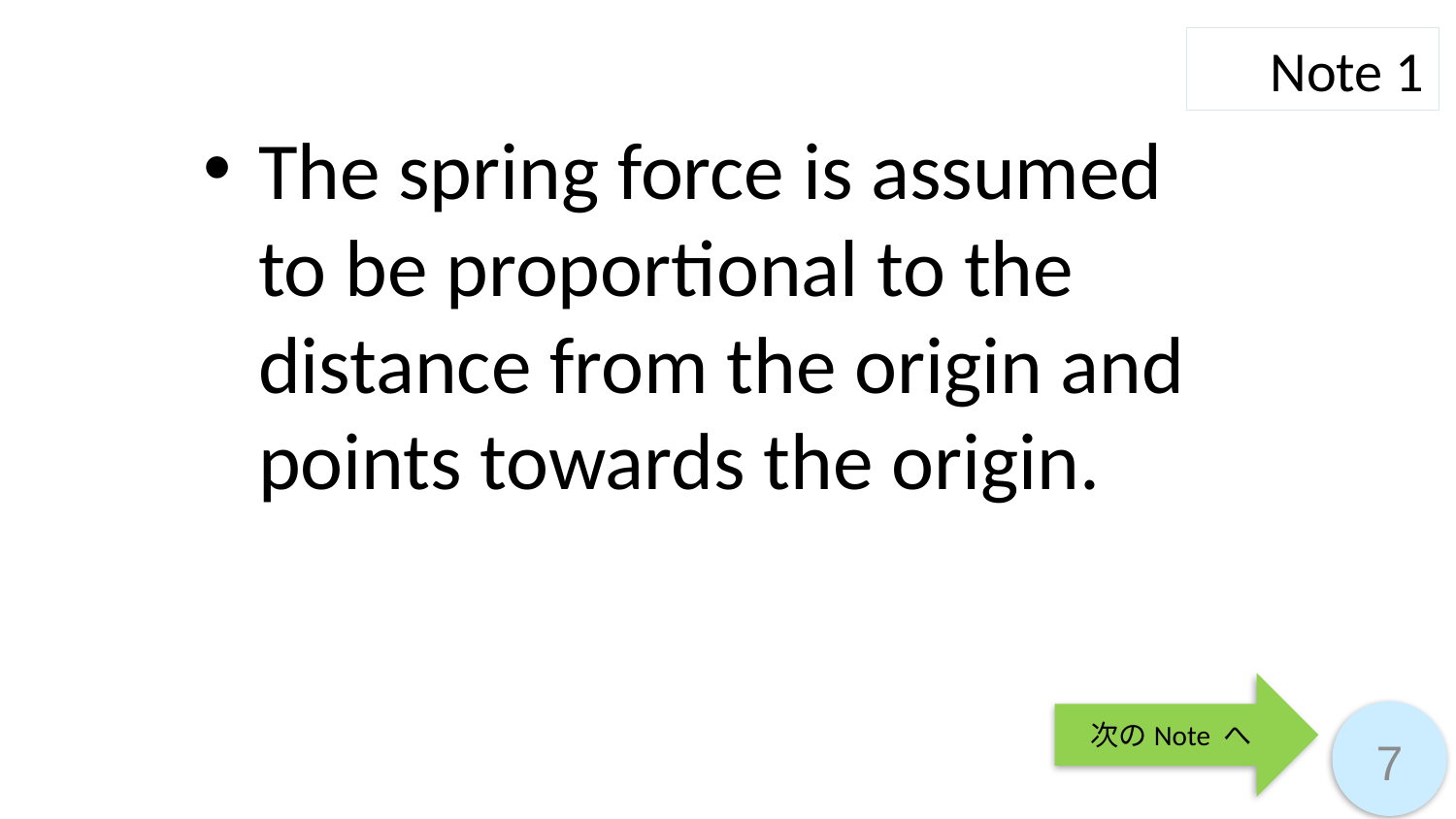

Note 1
The spring force is assumed to be proportional to the distance from the origin and points towards the origin.
次のNote へ
7